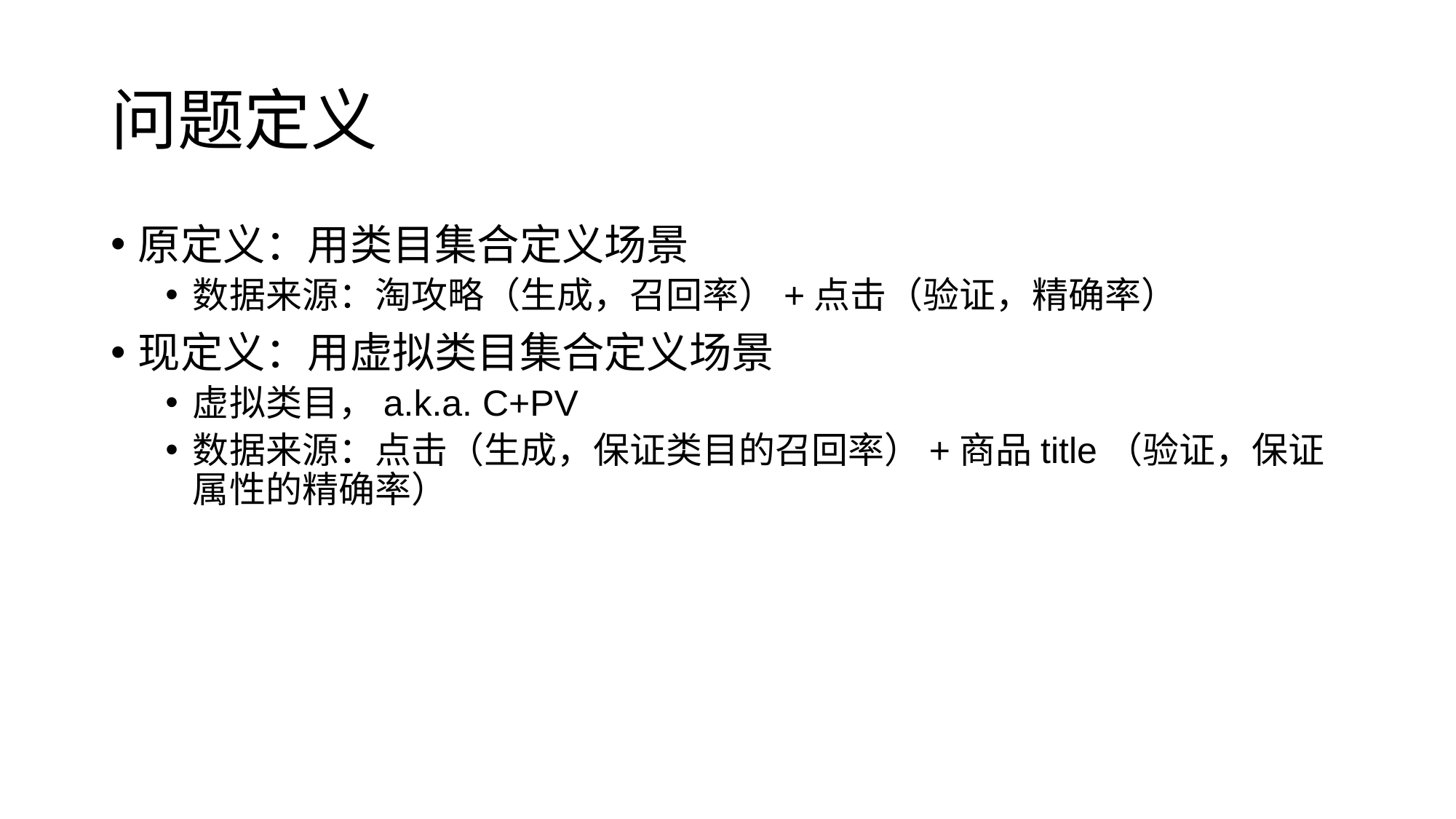

# 问题定义
原定义：用类目集合定义场景
数据来源：淘攻略（生成，召回率）+点击（验证，精确率）
现定义：用虚拟类目集合定义场景
虚拟类目，a.k.a. C+PV
数据来源：点击（生成，保证类目的召回率）+商品title（验证，保证属性的精确率）